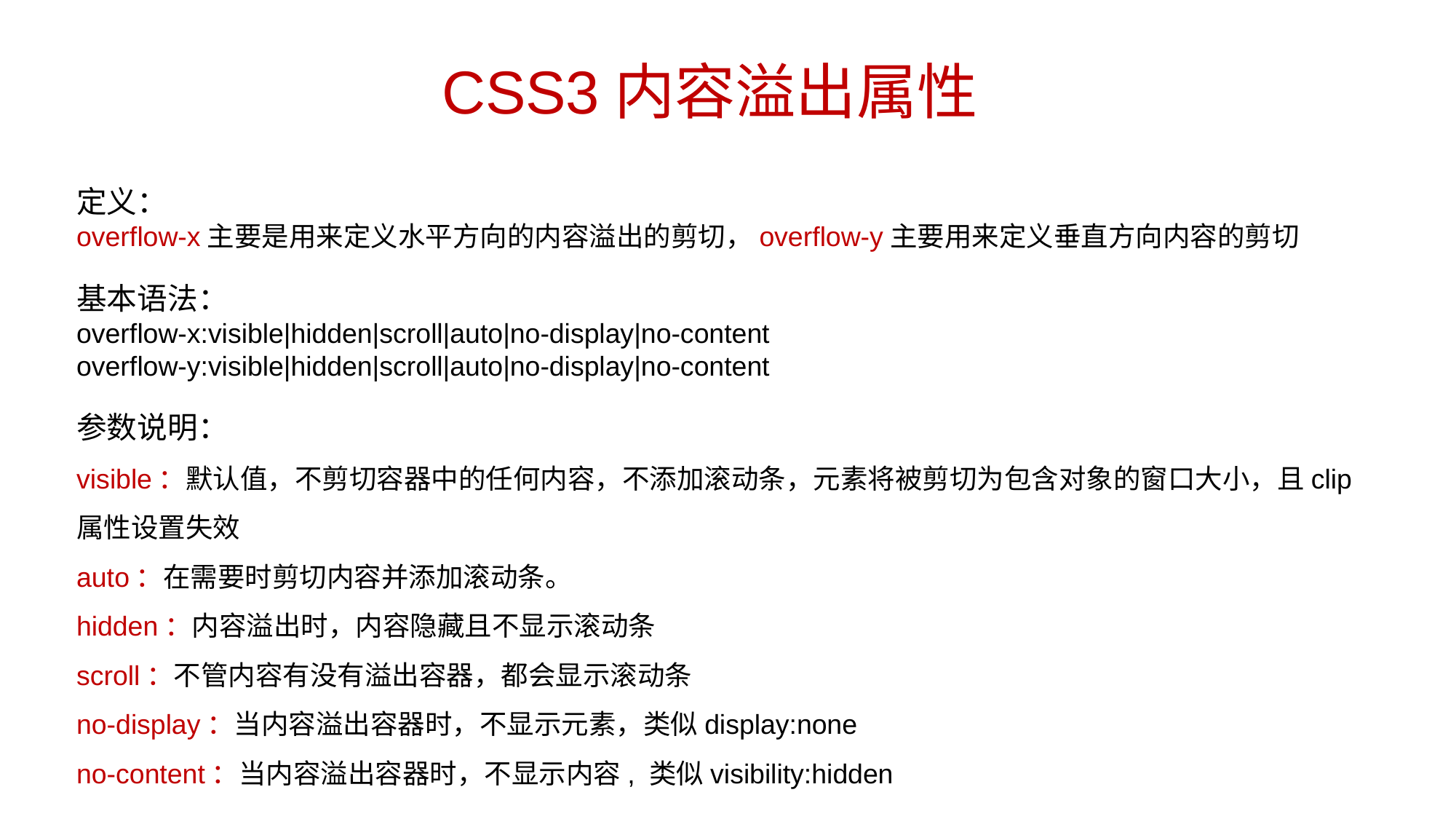

CSS3内容溢出属性
定义：
overflow-x主要是用来定义水平方向的内容溢出的剪切，overflow-y主要用来定义垂直方向内容的剪切
基本语法：
overflow-x:visible|hidden|scroll|auto|no-display|no-content
overflow-y:visible|hidden|scroll|auto|no-display|no-content
参数说明：
visible：默认值，不剪切容器中的任何内容，不添加滚动条，元素将被剪切为包含对象的窗口大小，且clip属性设置失效
auto：在需要时剪切内容并添加滚动条。
hidden：内容溢出时，内容隐藏且不显示滚动条
scroll：不管内容有没有溢出容器，都会显示滚动条
no-display：当内容溢出容器时，不显示元素，类似display:none
no-content：当内容溢出容器时，不显示内容, 类似visibility:hidden